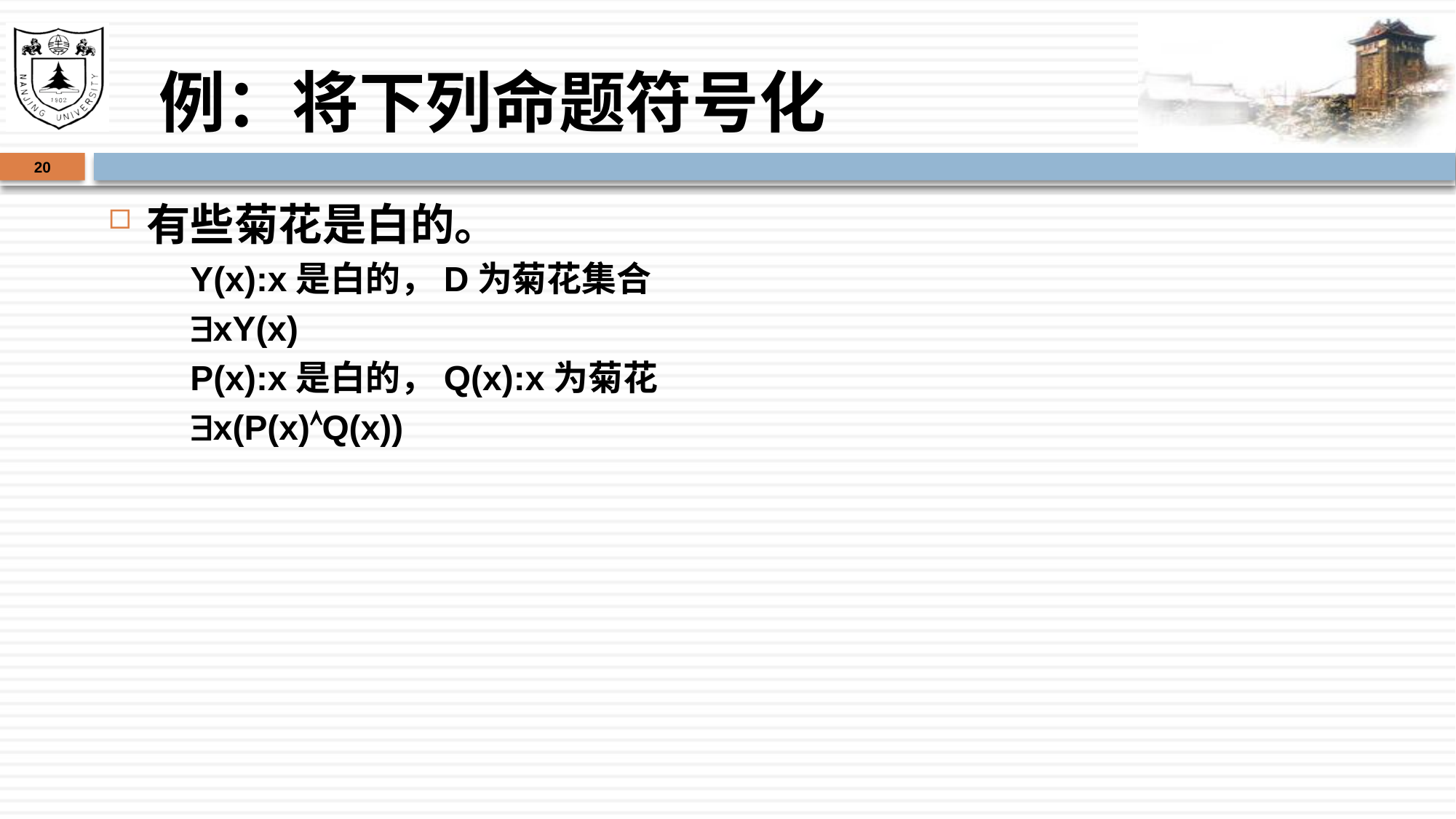

# 例：将下列命题符号化
20
有些菊花是白的。
Y(x):x是白的，D为菊花集合
∃xY(x)
P(x):x是白的，Q(x):x为菊花
∃x(P(x)∧Q(x))